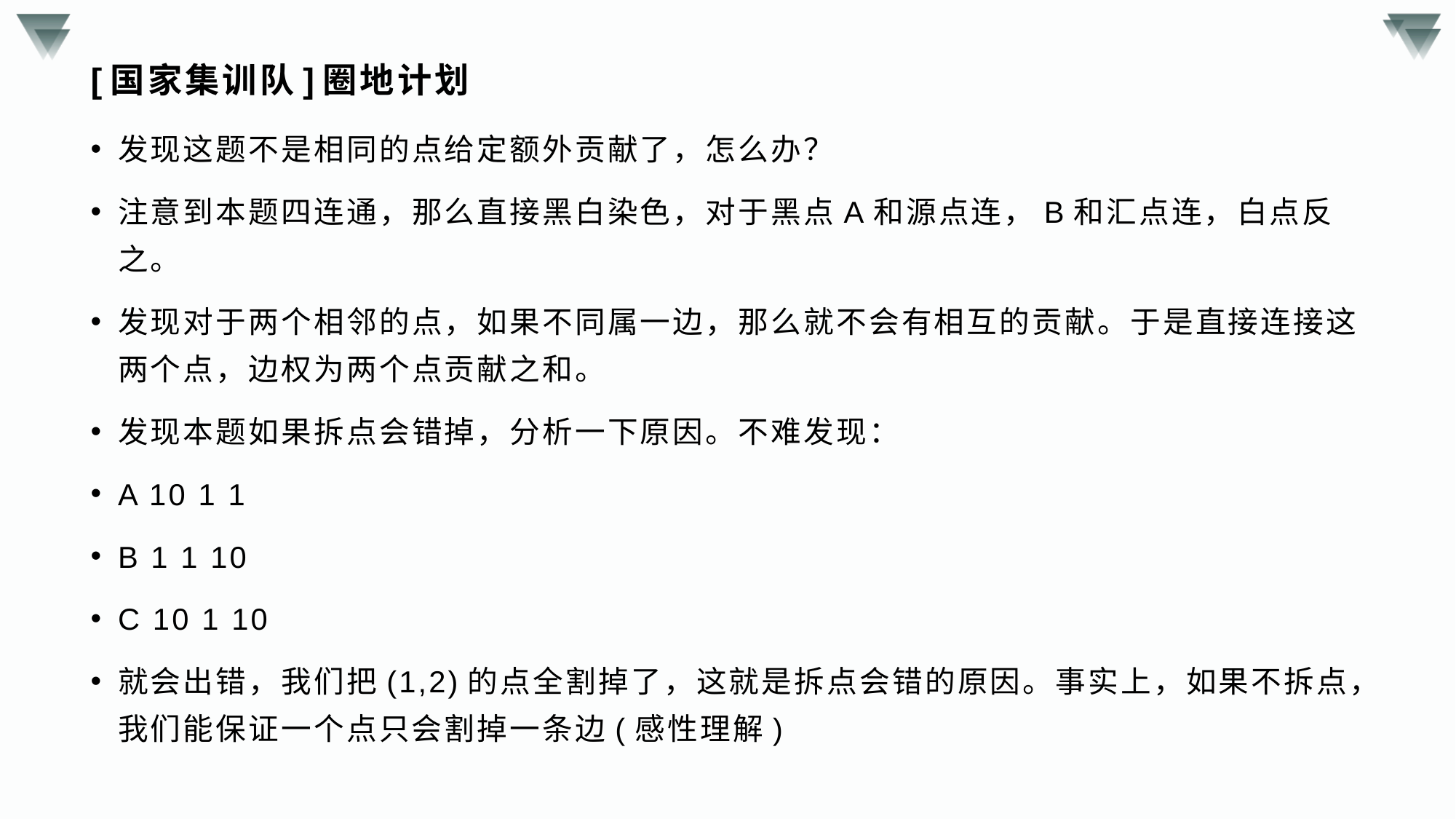

# [国家集训队]圈地计划
发现这题不是相同的点给定额外贡献了，怎么办？
注意到本题四连通，那么直接黑白染色，对于黑点A和源点连，B和汇点连，白点反之。
发现对于两个相邻的点，如果不同属一边，那么就不会有相互的贡献。于是直接连接这两个点，边权为两个点贡献之和。
发现本题如果拆点会错掉，分析一下原因。不难发现：
A 10 1 1
B 1 1 10
C 10 1 10
就会出错，我们把(1,2)的点全割掉了，这就是拆点会错的原因。事实上，如果不拆点，我们能保证一个点只会割掉一条边(感性理解)